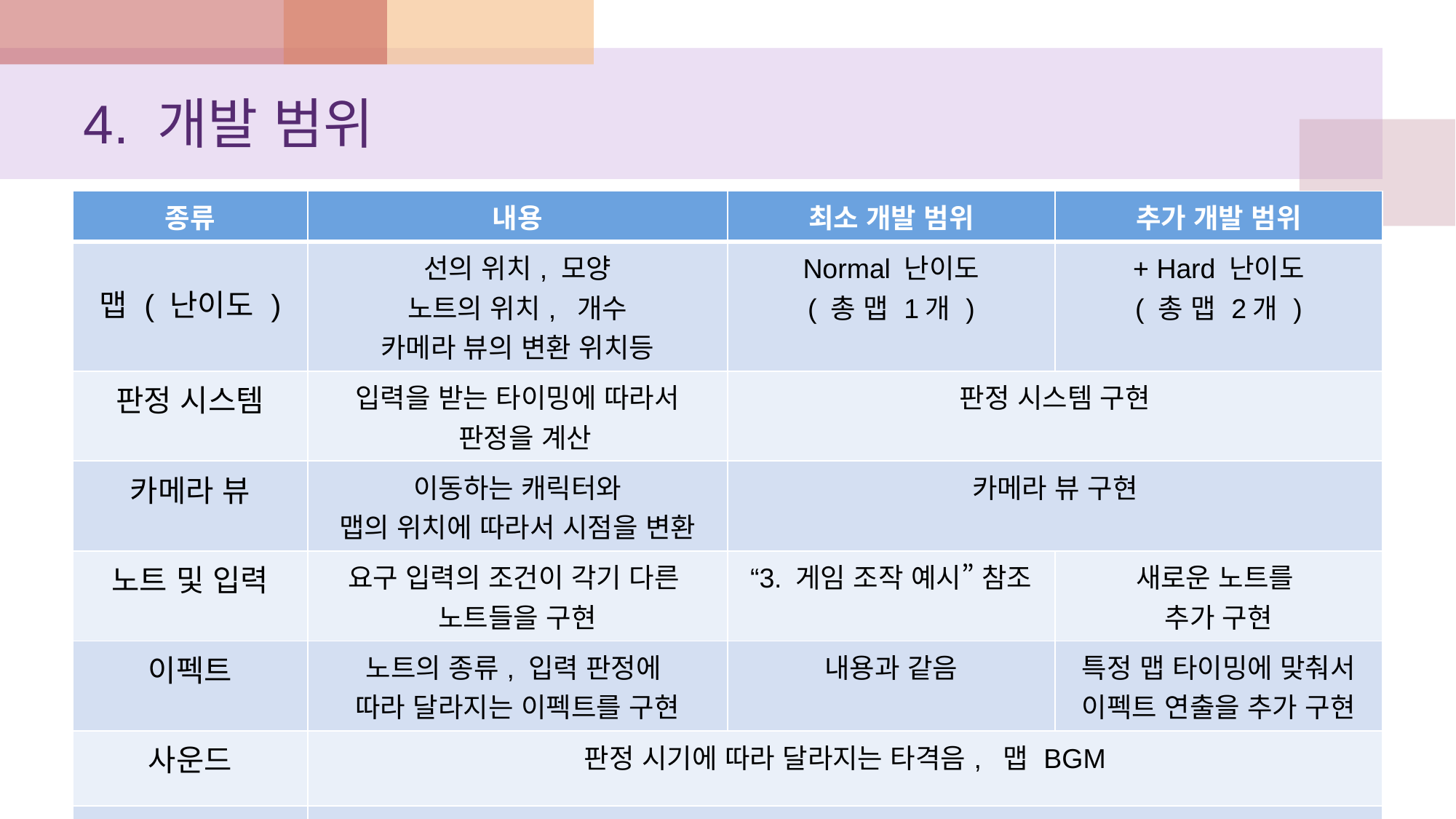

# 4. 개발 범위
| 종류 | 내용 | 최소 개발 범위 | 추가 개발 범위 |
| --- | --- | --- | --- |
| 맵 ( 난이도 ) | 선의 위치, 모양 노트의 위치, 개수 카메라 뷰의 변환 위치등 | Normal 난이도 ( 총 맵 1개 ) | + Hard 난이도 ( 총 맵 2개 ) |
| 판정 시스템 | 입력을 받는 타이밍에 따라서 판정을 계산 | 판정 시스템 구현 |  |
| 카메라 뷰 | 이동하는 캐릭터와 맵의 위치에 따라서 시점을 변환 | 카메라 뷰 구현 |  |
| 노트 및 입력 | 요구 입력의 조건이 각기 다른 노트들을 구현 | “3. 게임 조작 예시” 참조 | 새로운 노트를 추가 구현 |
| 이펙트 | 노트의 종류, 입력 판정에 따라 달라지는 이펙트를 구현 | 내용과 같음 | 특정 맵 타이밍에 맞춰서 이펙트 연출을 추가 구현 |
| 사운드 | 판정 시기에 따라 달라지는 타격음, 맵 BGM |  |  |
| 그 외 | 게임 메뉴 화면 인터페이스, 인게임 진행 화면 인터페이스, 결과 화면 인터페이스 구현 |  |  |